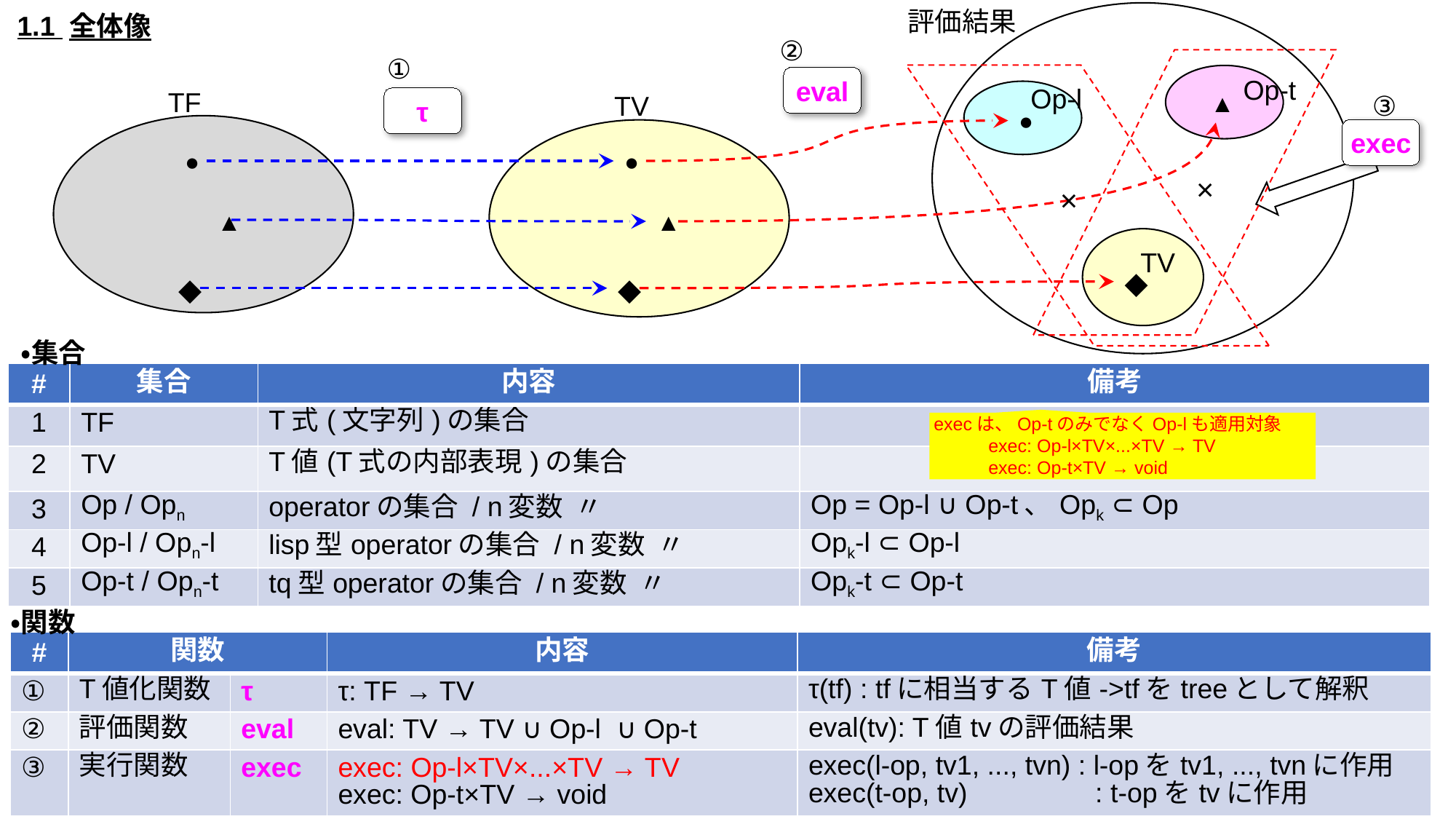

1.1 全体像
評価結果
②

①

eval
Op-t

Op-l
▲
TF
τ
③
TV
●

exec

●
●
×

×
▲
▲

TV
◆
◆
◆
・集合
| # | 集合 | 内容 | 備考 |
| --- | --- | --- | --- |
| 1 | TF | T式(文字列)の集合 |  |
| 2 | TV | T値(T式の内部表現)の集合 |  |
| 3 | Op / Opn | operatorの集合 / n変数 〃 | Op = Op-l ∪ Op-t、Opk ⊂ Op |
| 4 | Op-l / Opn-l | lisp型operatorの集合 / n変数 〃 | Opk-l ⊂ Op-l |
| 5 | Op-t / Opn-t | tq型operatorの集合 / n変数 〃 | Opk-t ⊂ Op-t |
execは、Op-tのみでなくOp-lも適用対象
exec: Op-l×TV×...×TV → TV
exec: Op-t×TV → void

・関数
| # | 関数 |  | 内容 | 備考 |
| --- | --- | --- | --- | --- |
| ① | T値化関数 | τ | τ: TF → TV | τ(tf) : tfに相当するT値->tfをtreeとして解釈 |
| ② | 評価関数 | eval | eval: TV → TV ∪ Op-l ∪ Op-t | eval(tv): T値tvの評価結果 |
| ③ | 実行関数 | exec | exec: Op-l×TV×...×TV → TV exec: Op-t×TV → void | exec(l-op, tv1, ..., tvn) : l-opをtv1, ..., tvnに作用 exec(t-op, tv) 　　 : t-opをtvに作用 |